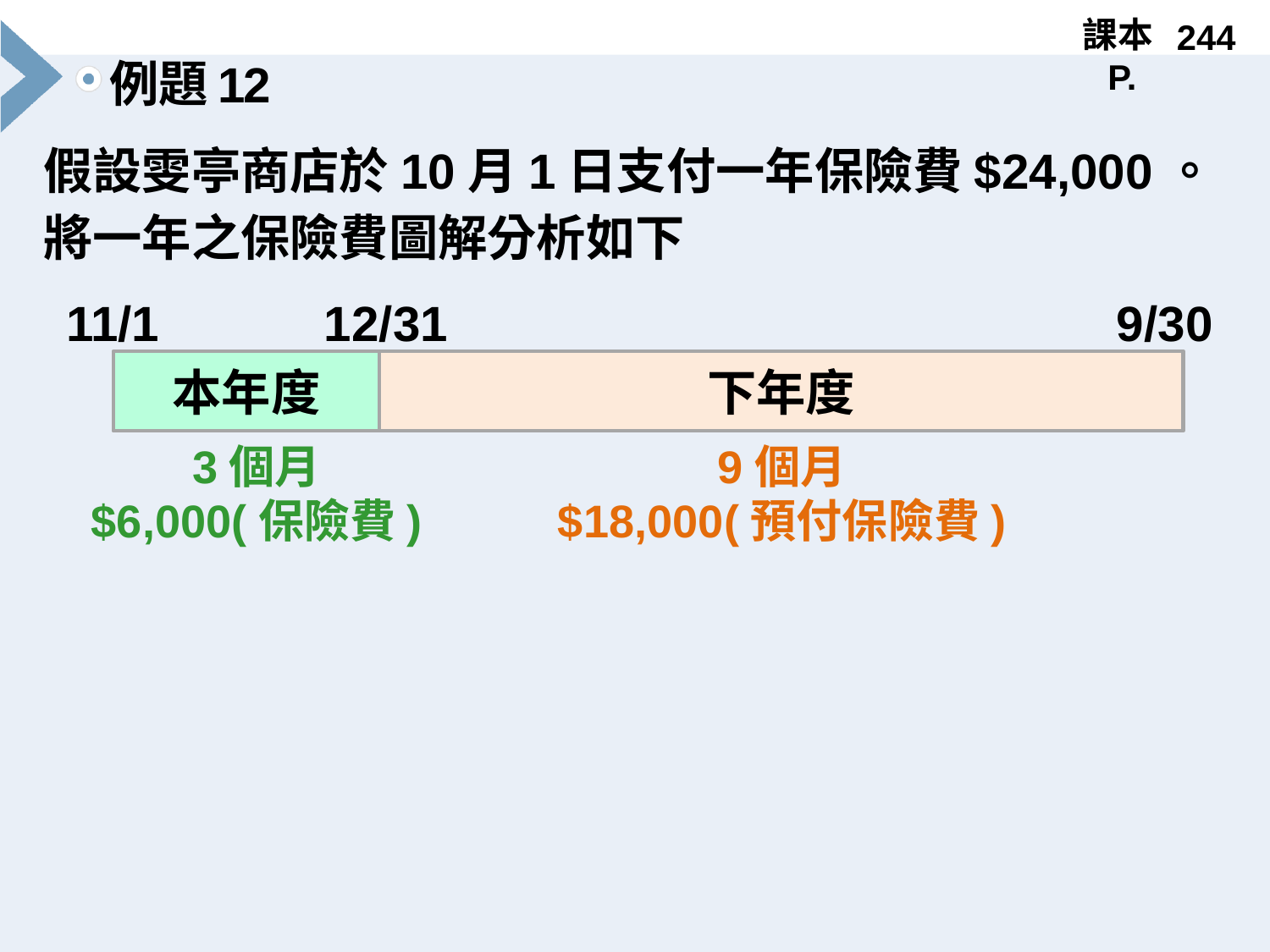

244
# 12
假設雯亭商店於10月1日支付一年保險費$24,000。
將一年之保險費圖解分析如下
11/1
12/31
9/30
本年度
下年度
3個月
$6,000(保險費)
9個月
$18,000(預付保險費)